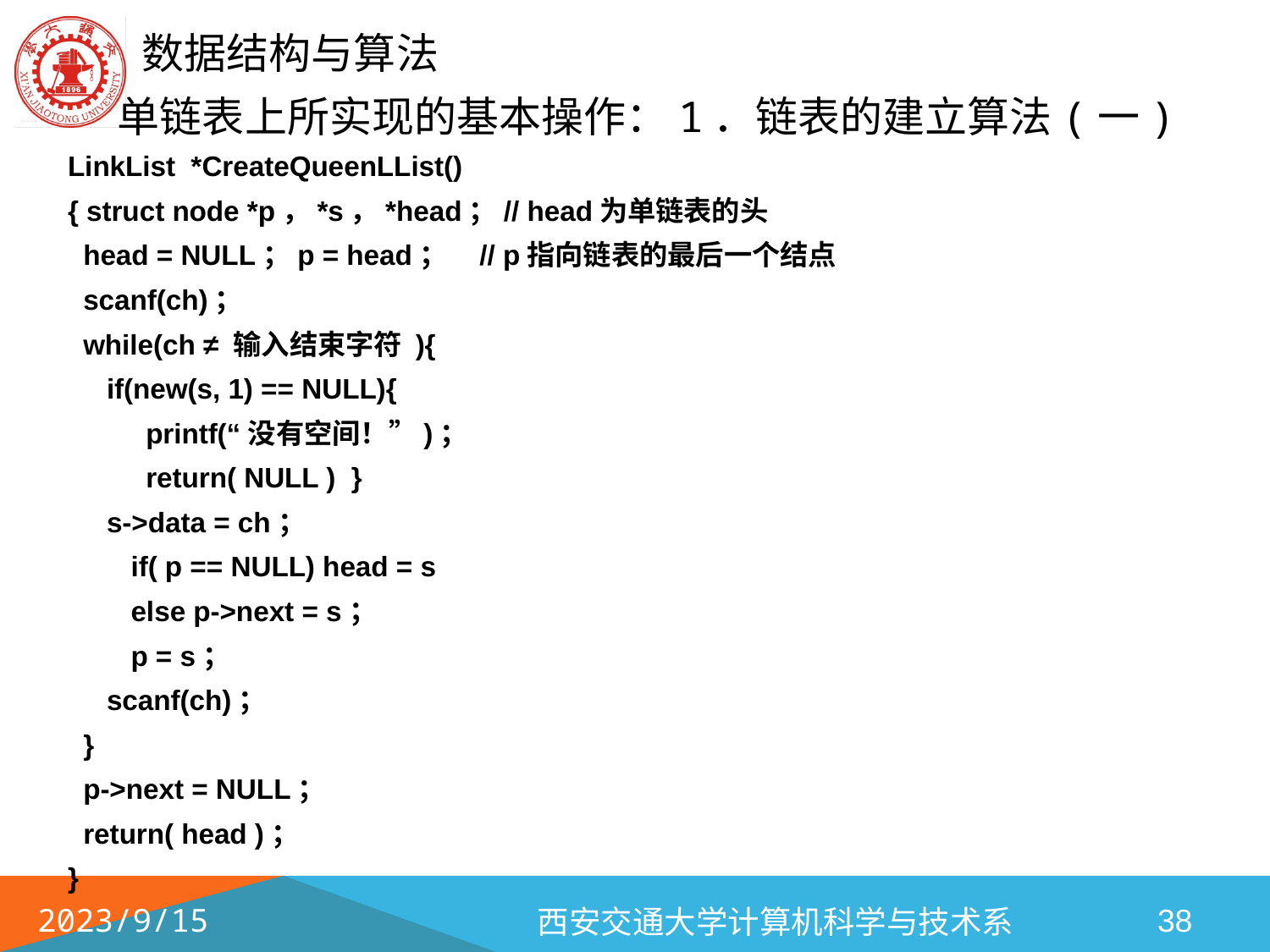

# 单链表上所实现的基本操作：1．链表的建立算法(一)
LinkList  *CreateQueenLList()
{ struct node *p，*s，*head；// head为单链表的头
  head = NULL；p = head；    // p指向链表的最后一个结点
  scanf(ch)；
  while(ch ≠ 输入结束字符 ){
     if(new(s, 1) == NULL){
          printf(“没有空间！”)；
          return( NULL )  }
     s->data = ch；
	  if( p == NULL) head = s
	  else p->next = s；
	  p = s；
     scanf(ch)；
  }
  p->next = NULL；
  return( head )；
}